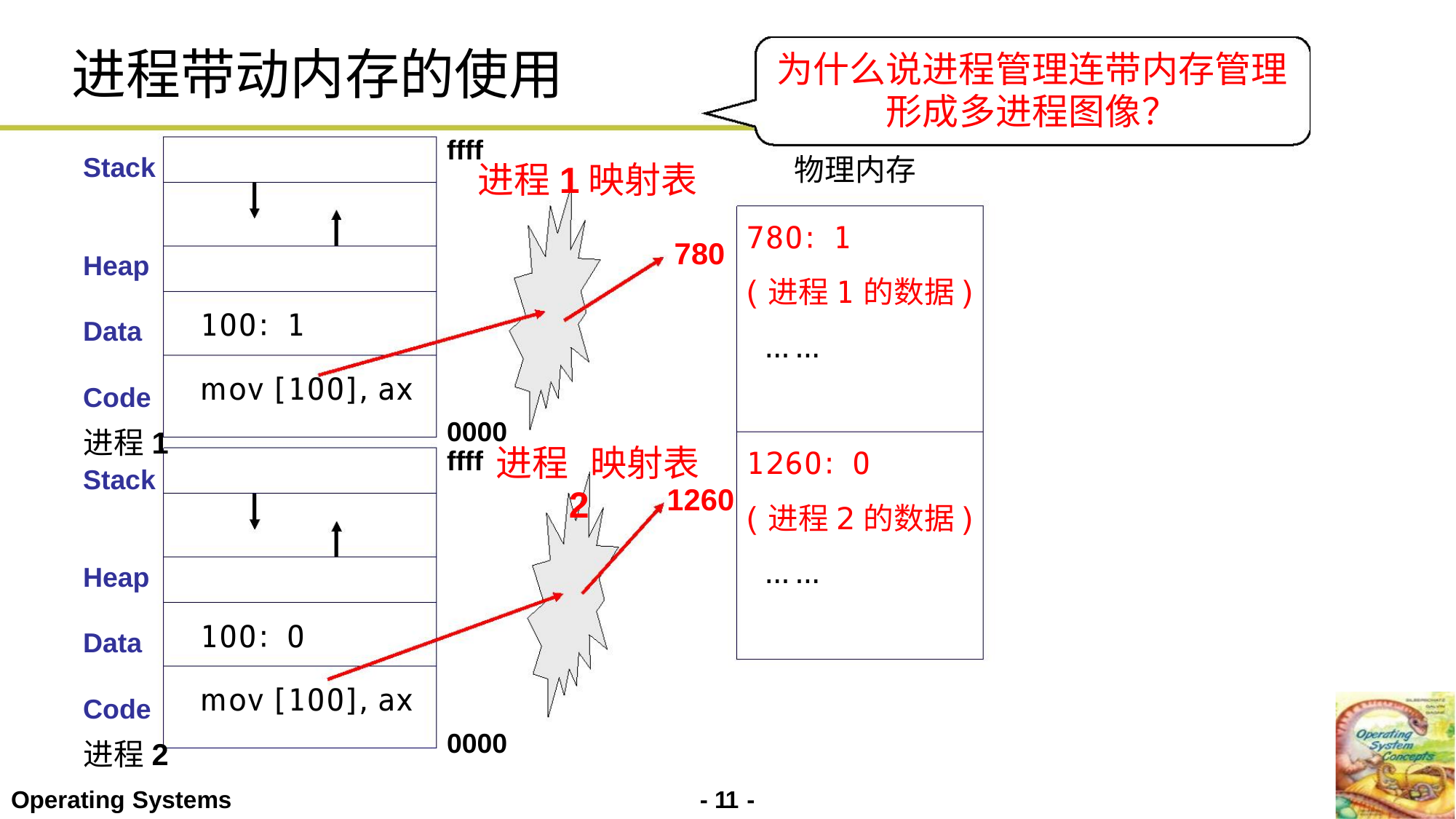

进程带动内存的使用
为什么说进程管理连带内存管理
形成多进程图像？
ffff
Stack
物理内存
进程1映射表
780: 1
780
Heap
Data
Code
(进程1的数据)
100: 1
……
mov [100], ax
0000
ffff
进程1
Stack
1260: 0
(进程2的数据)
……
进程 映射表
2
1260
Heap
Data
Code
100: 0
mov [100], ax

0000
进程2
- 11 -
Operating Systems